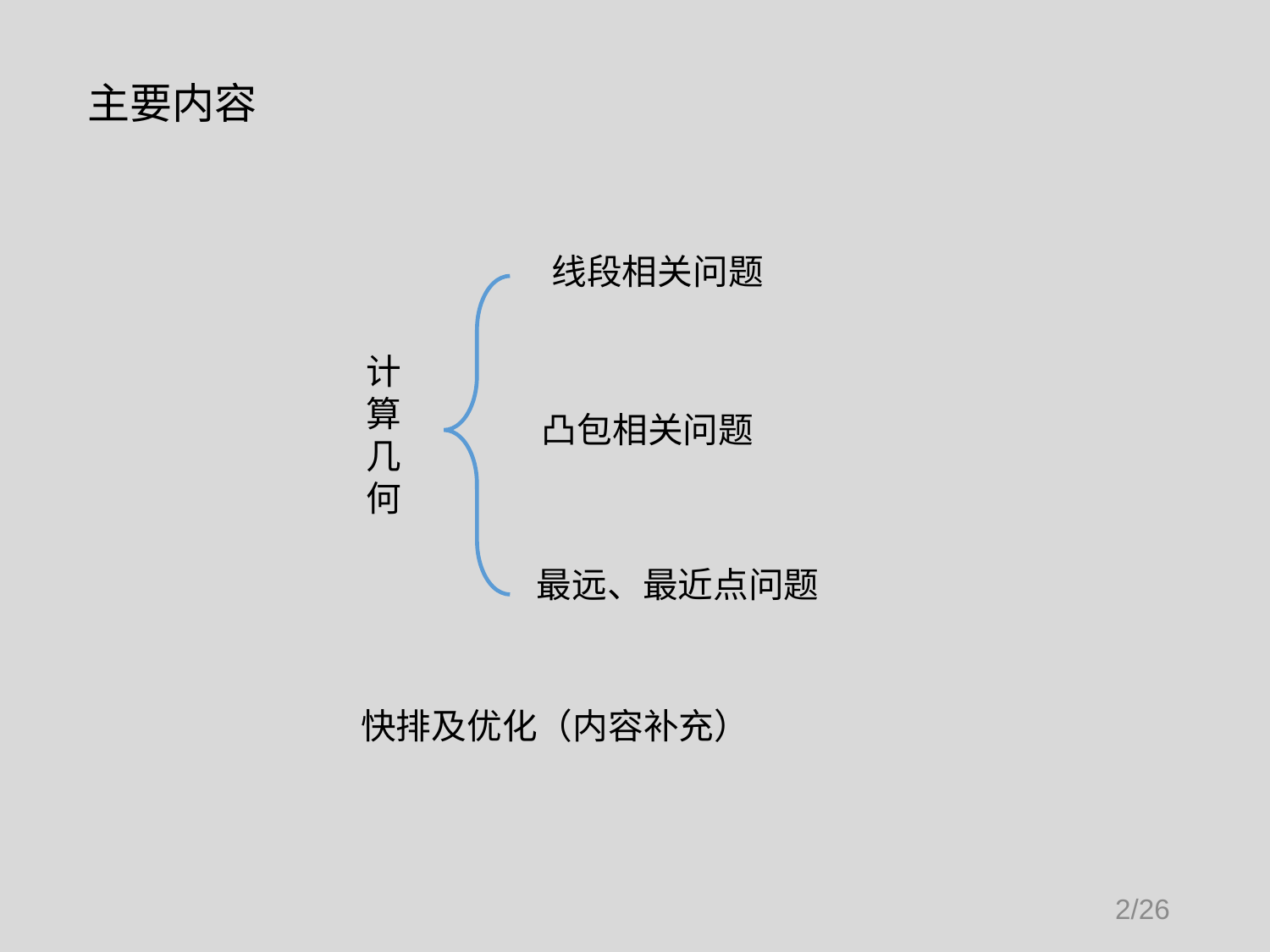

# 主要内容
线段相关问题

计
算
几
何
凸包相关问题
最远、最近点问题
快排及优化（内容补充）
2/26